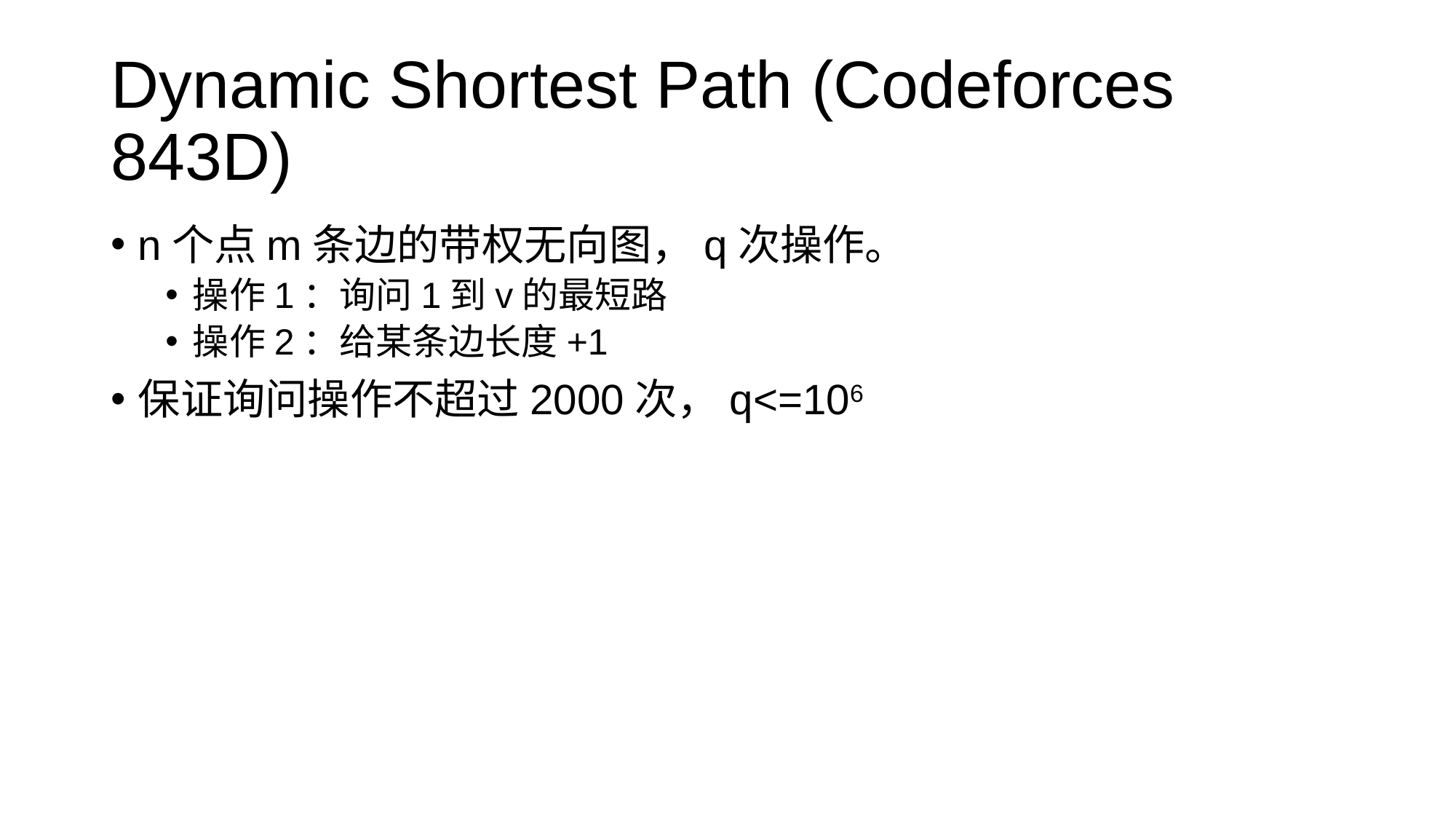

# Dynamic Shortest Path (Codeforces 843D)
n个点m条边的带权无向图，q次操作。
操作1：询问1到v的最短路
操作2：给某条边长度+1
保证询问操作不超过2000次，q<=106